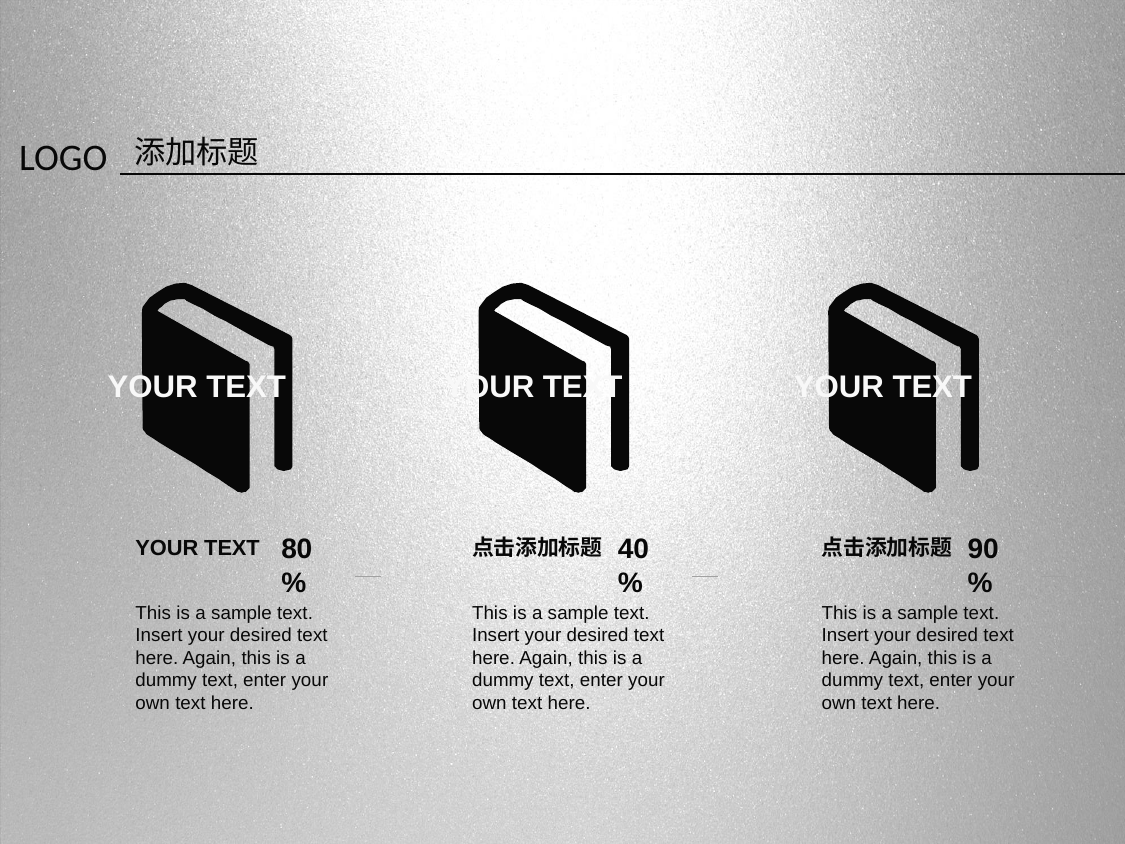

添加标题
LOGO

YOUR TEXT
YOUR TEXT
YOUR TEXT
80%
40%
90%
YOUR TEXT
点击添加标题
点击添加标题
This is a sample text. Insert your desired text here. Again, this is a dummy text, enter your own text here.
This is a sample text. Insert your desired text here. Again, this is a dummy text, enter your own text here.
This is a sample text. Insert your desired text here. Again, this is a dummy text, enter your own text here.